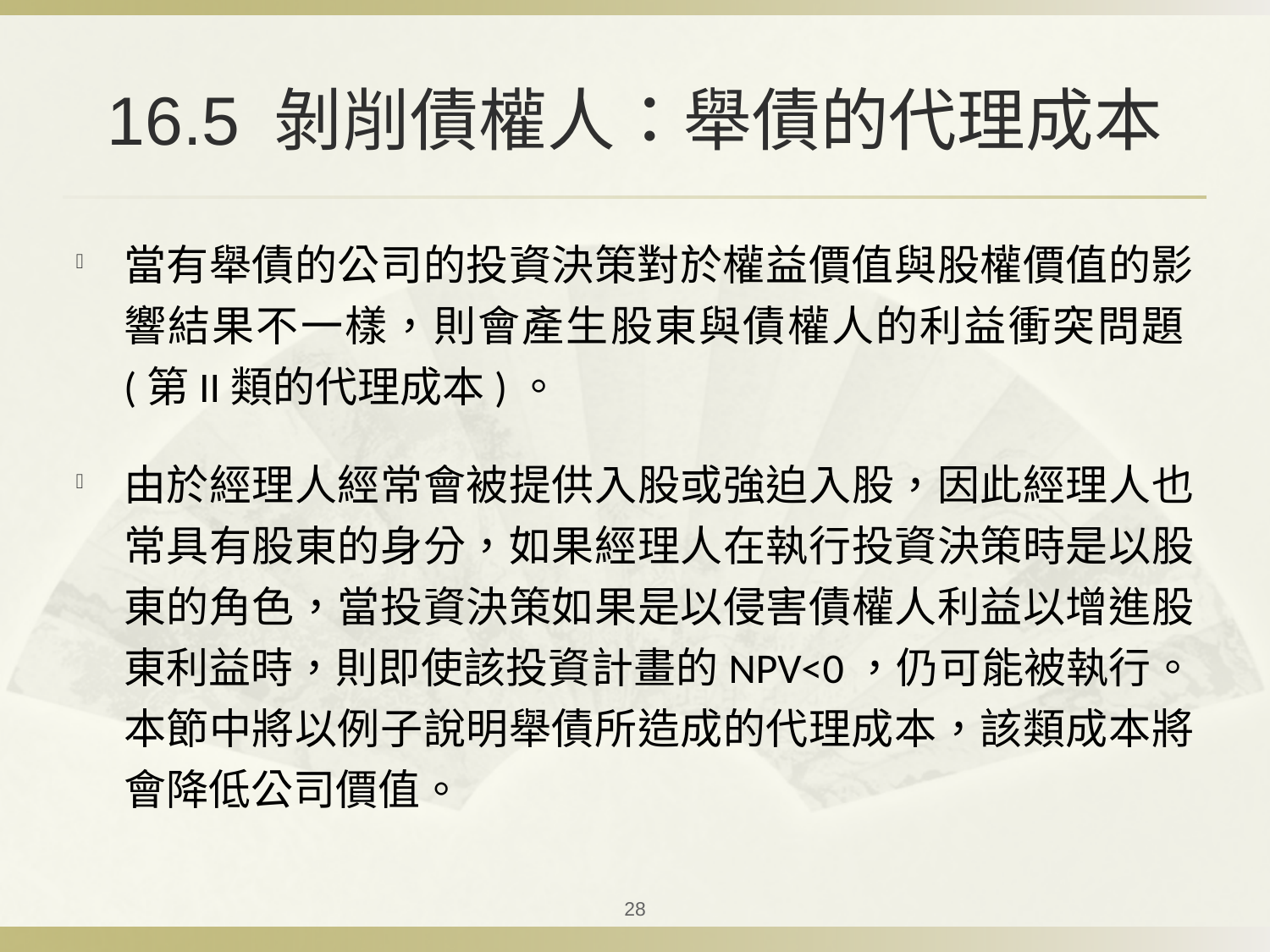

# 16.5 剝削債權人：舉債的代理成本
當有舉債的公司的投資決策對於權益價值與股權價值的影響結果不一樣，則會產生股東與債權人的利益衝突問題(第II類的代理成本)。

由於經理人經常會被提供入股或強迫入股，因此經理人也常具有股東的身分，如果經理人在執行投資決策時是以股東的角色，當投資決策如果是以侵害債權人利益以增進股東利益時，則即使該投資計畫的NPV<0，仍可能被執行。本節中將以例子說明舉債所造成的代理成本，該類成本將會降低公司價值。
28